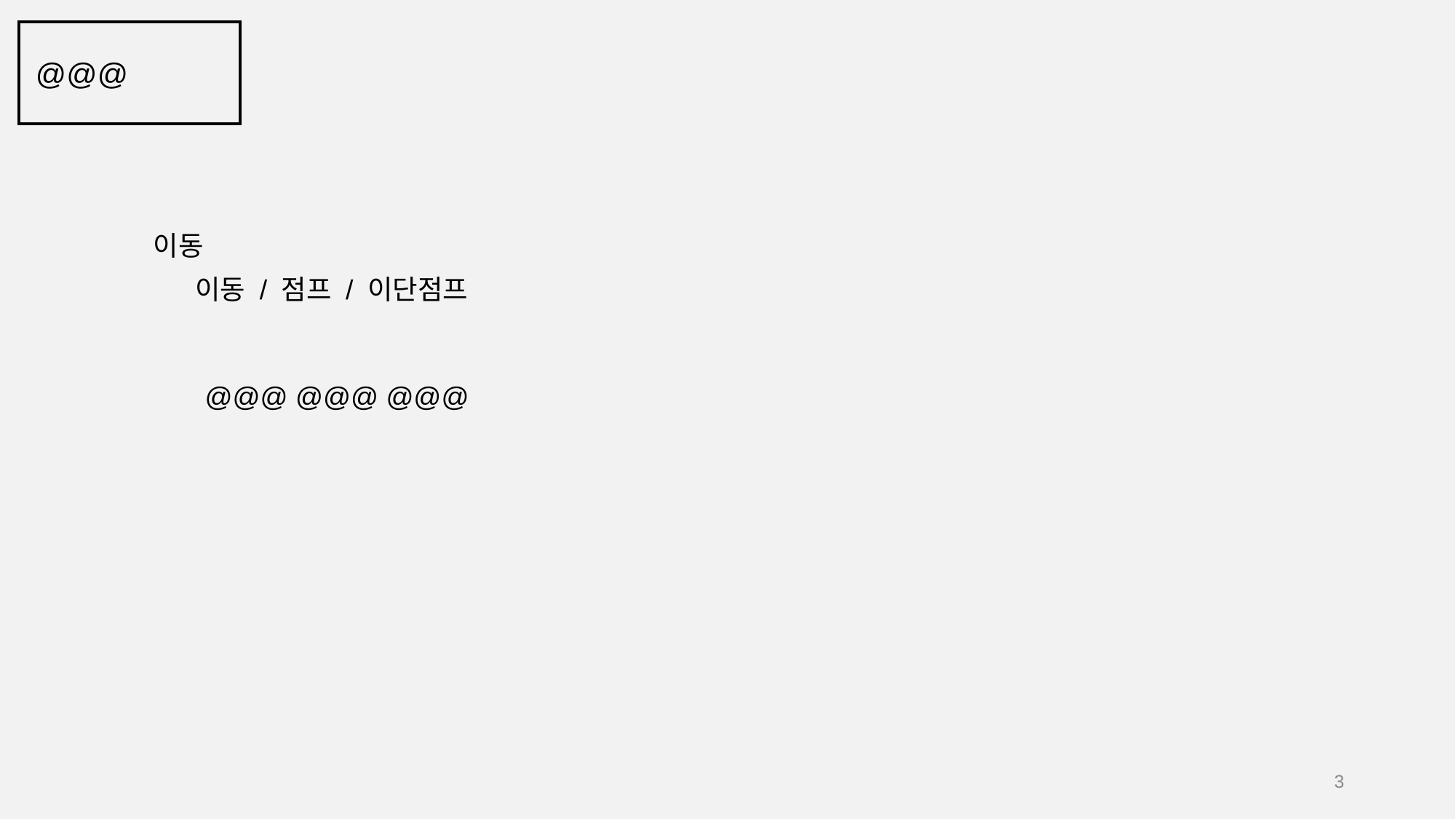

@@@
이동
이동 / 점프 / 이단점프
@@@ @@@ @@@
3